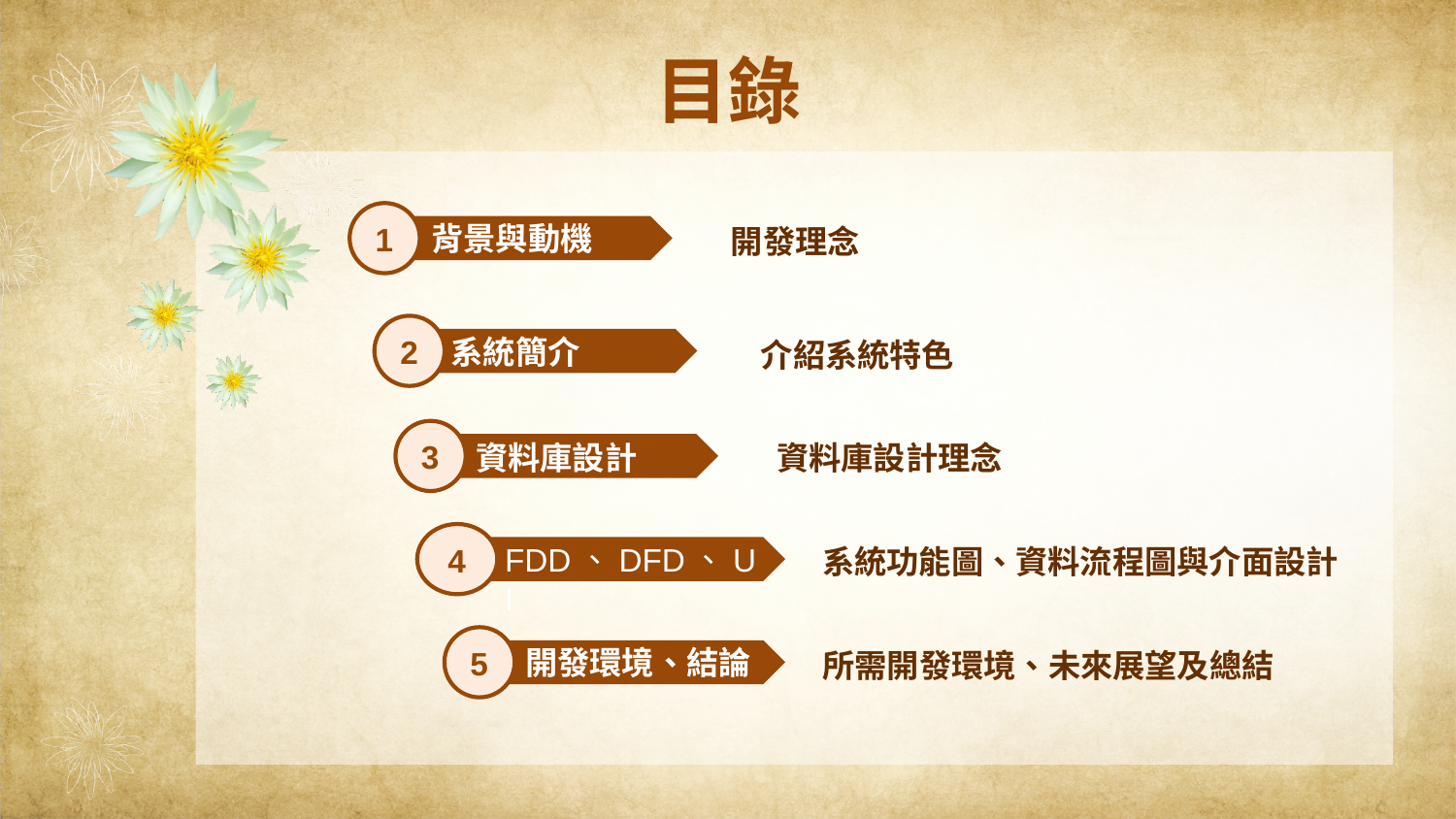

目錄

1

背景與動機
開發理念

2

系統簡介
介紹系統特色

3

資料庫設計
資料庫設計理念

4

FDD、DFD、UI
系統功能圖、資料流程圖與介面設計

5
開發環境、結論
所需開發環境、未來展望及總結